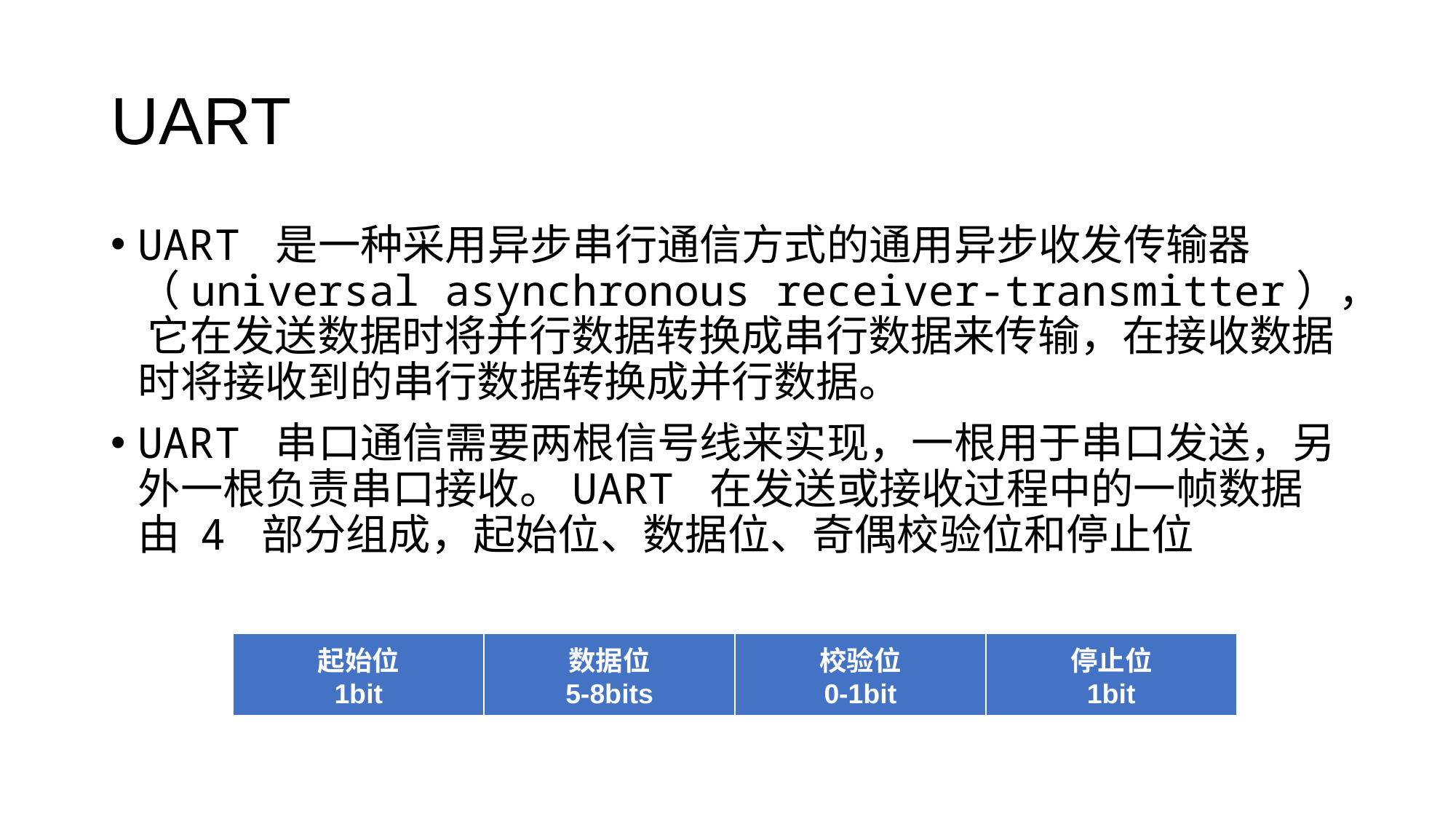

# UART
UART 是一种采用异步串行通信方式的通用异步收发传输器（universal asynchronous receiver-transmitter）， 它在发送数据时将并行数据转换成串行数据来传输，在接收数据时将接收到的串行数据转换成并行数据。
UART 串口通信需要两根信号线来实现，一根用于串口发送，另外一根负责串口接收。UART 在发送或接收过程中的一帧数据由 4 部分组成，起始位、数据位、奇偶校验位和停止位
| 起始位 1bit | 数据位 5-8bits | 校验位 0-1bit | 停止位 1bit |
| --- | --- | --- | --- |